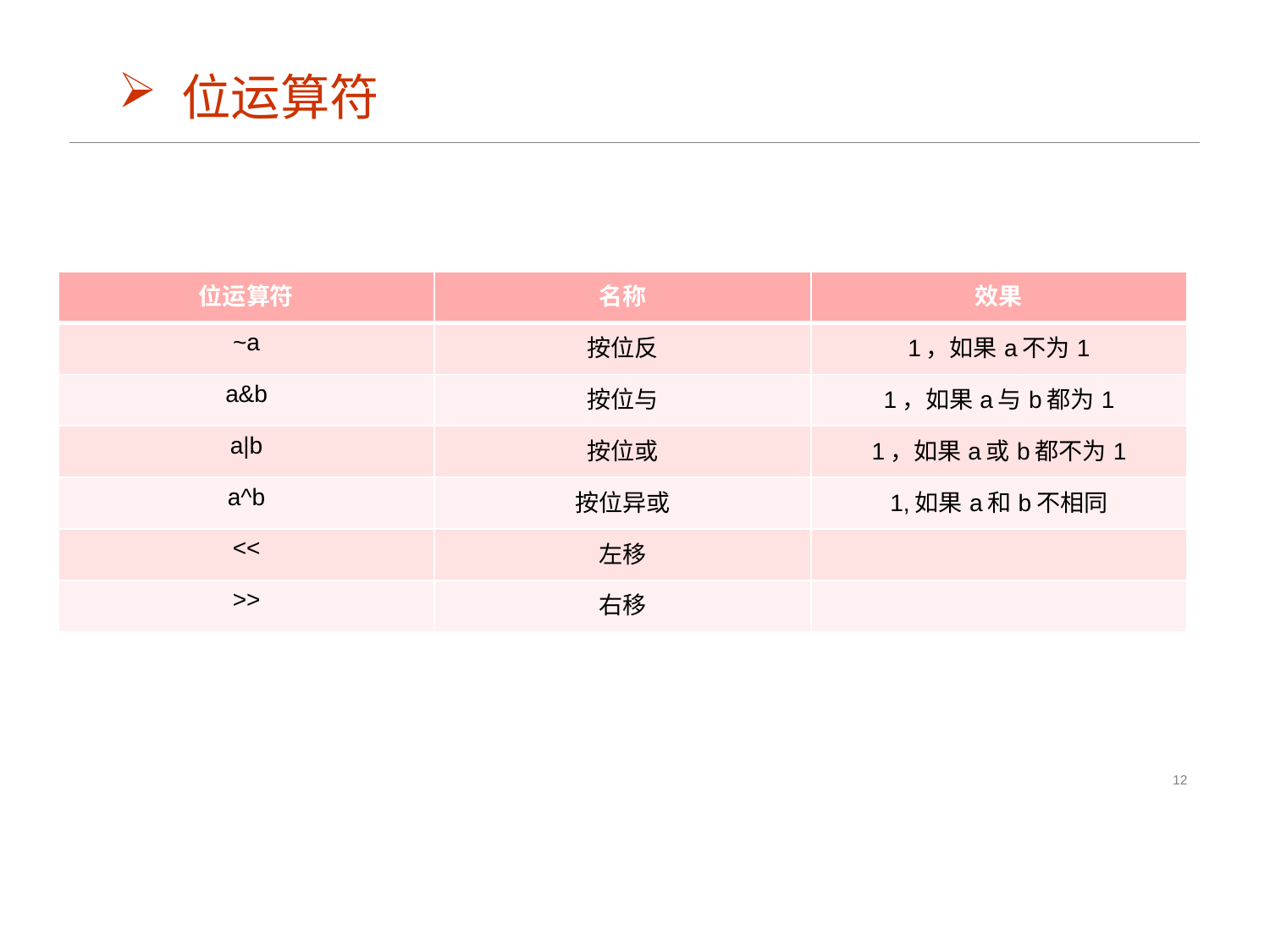

位运算符

| 位运算符 | 名称 | 效果 |
| --- | --- | --- |
| ~a | 按位反 | 1，如果a不为1 |
| a&b | 按位与 | 1，如果a与b都为1 |
| a|b | 按位或 | 1，如果a或b都不为1 |
| a^b | 按位异或 | 1,如果a和b不相同 |
| << | 左移 |  |
| >> | 右移 |  |
12